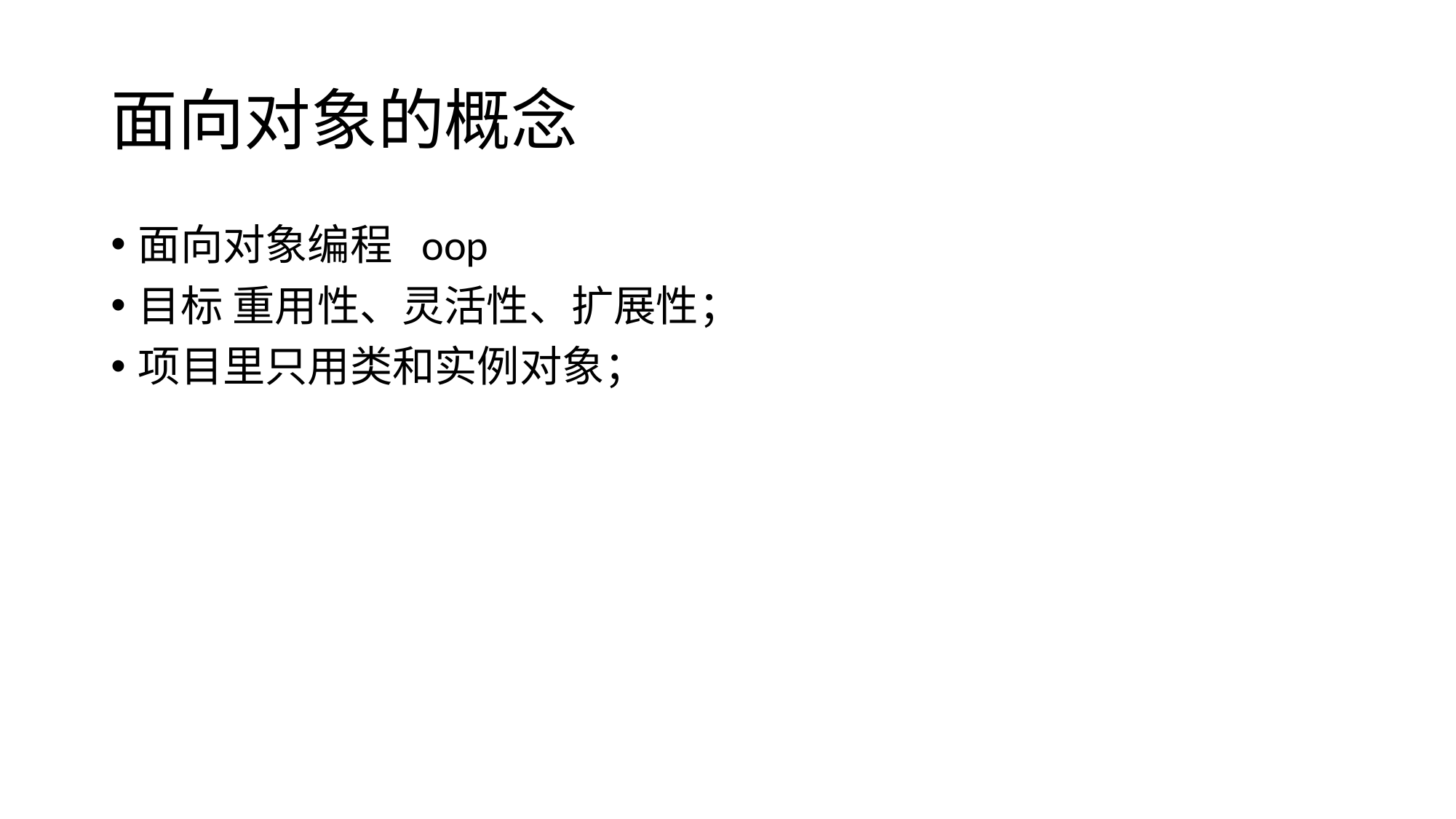

# 面向对象的概念
面向对象编程  oop
目标 重用性、灵活性、扩展性；
项目里只用类和实例对象；